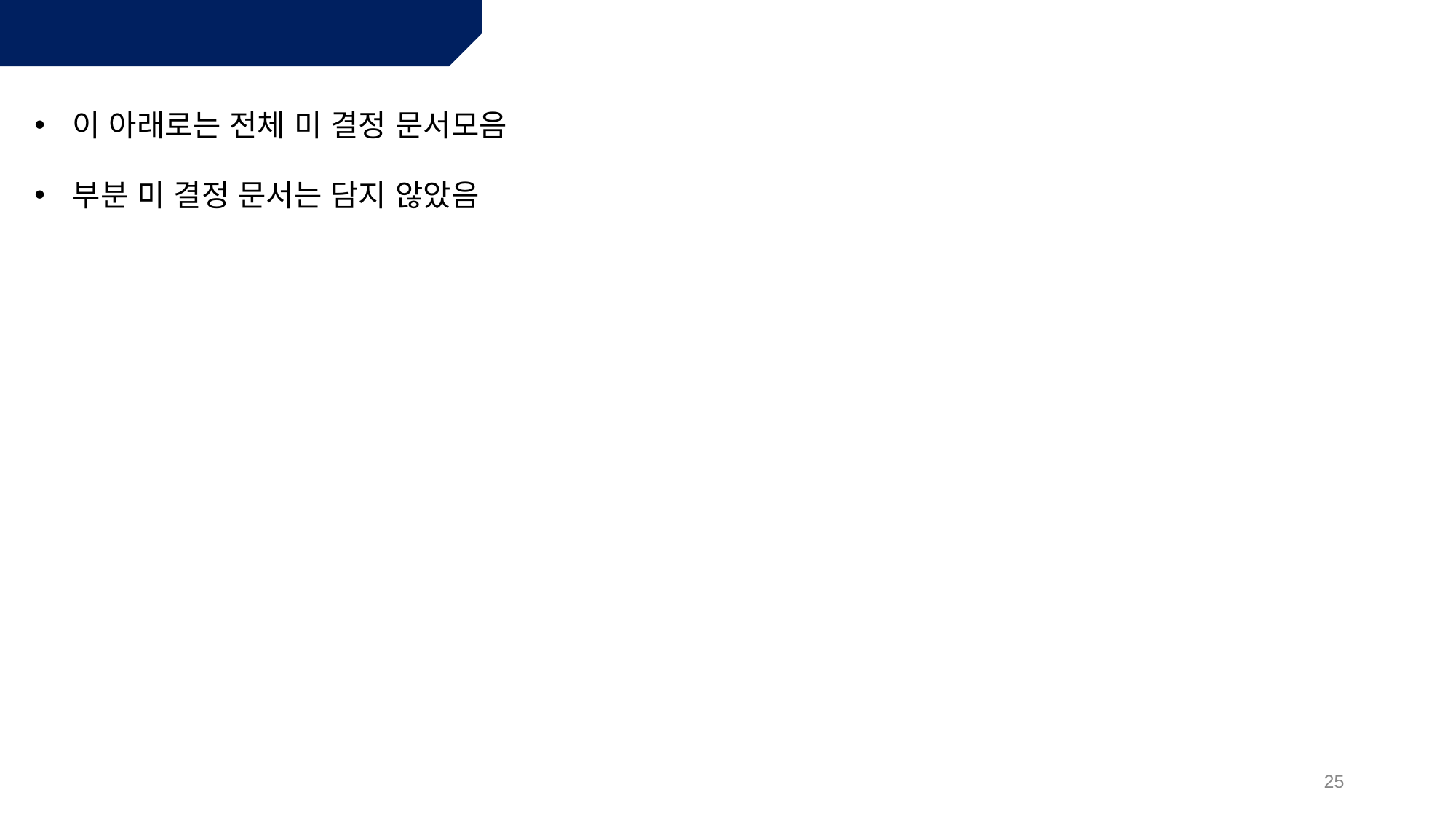

#
이 아래로는 전체 미 결정 문서모음
부분 미 결정 문서는 담지 않았음
25